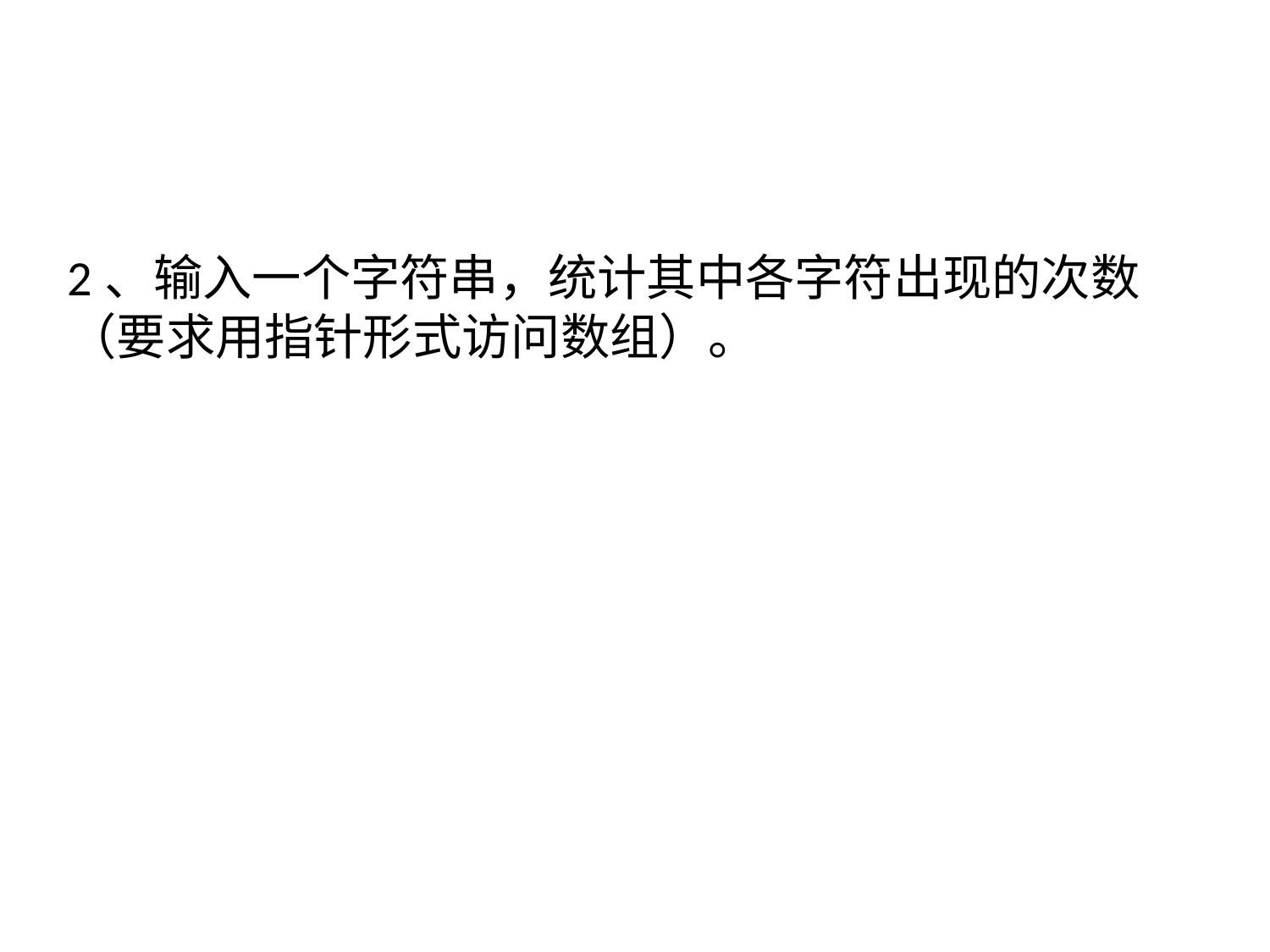

练习：

2、输入一个字符串，统计其中各字符出现的次数（要求用指针形式访问数组）。